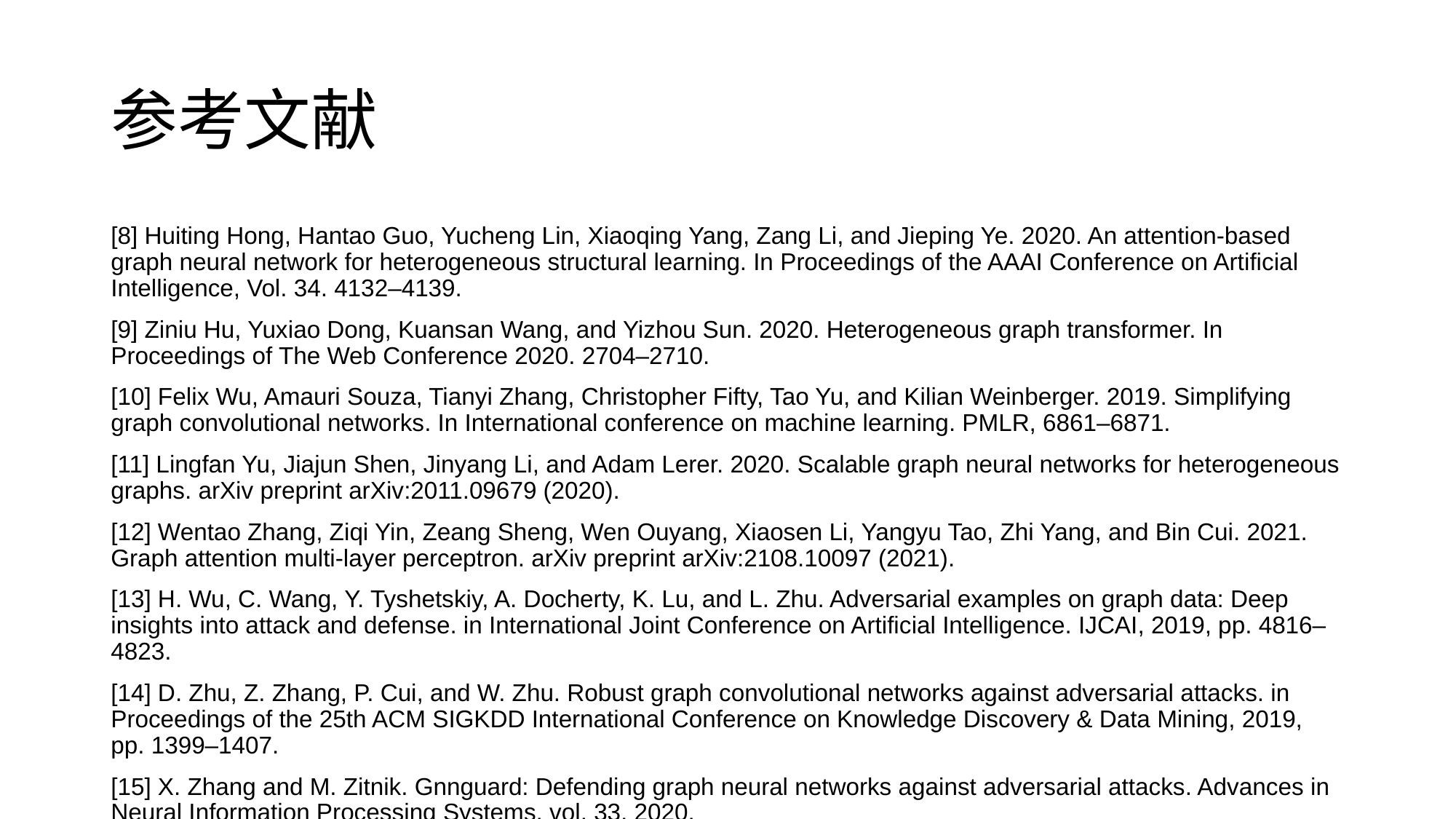

# 参考文献
[8] Huiting Hong, Hantao Guo, Yucheng Lin, Xiaoqing Yang, Zang Li, and Jieping Ye. 2020. An attention-based graph neural network for heterogeneous structural learning. In Proceedings of the AAAI Conference on Artificial Intelligence, Vol. 34. 4132–4139.
[9] Ziniu Hu, Yuxiao Dong, Kuansan Wang, and Yizhou Sun. 2020. Heterogeneous graph transformer. In Proceedings of The Web Conference 2020. 2704–2710.
[10] Felix Wu, Amauri Souza, Tianyi Zhang, Christopher Fifty, Tao Yu, and Kilian Weinberger. 2019. Simplifying graph convolutional networks. In International conference on machine learning. PMLR, 6861–6871.
[11] Lingfan Yu, Jiajun Shen, Jinyang Li, and Adam Lerer. 2020. Scalable graph neural networks for heterogeneous graphs. arXiv preprint arXiv:2011.09679 (2020).
[12] Wentao Zhang, Ziqi Yin, Zeang Sheng, Wen Ouyang, Xiaosen Li, Yangyu Tao, Zhi Yang, and Bin Cui. 2021. Graph attention multi-layer perceptron. arXiv preprint arXiv:2108.10097 (2021).
[13] H. Wu, C. Wang, Y. Tyshetskiy, A. Docherty, K. Lu, and L. Zhu. Adversarial examples on graph data: Deep insights into attack and defense. in International Joint Conference on Artificial Intelligence. IJCAI, 2019, pp. 4816–4823.
[14] D. Zhu, Z. Zhang, P. Cui, and W. Zhu. Robust graph convolutional networks against adversarial attacks. in Proceedings of the 25th ACM SIGKDD International Conference on Knowledge Discovery & Data Mining, 2019, pp. 1399–1407.
[15] X. Zhang and M. Zitnik. Gnnguard: Defending graph neural networks against adversarial attacks. Advances in Neural Information Processing Systems, vol. 33, 2020.